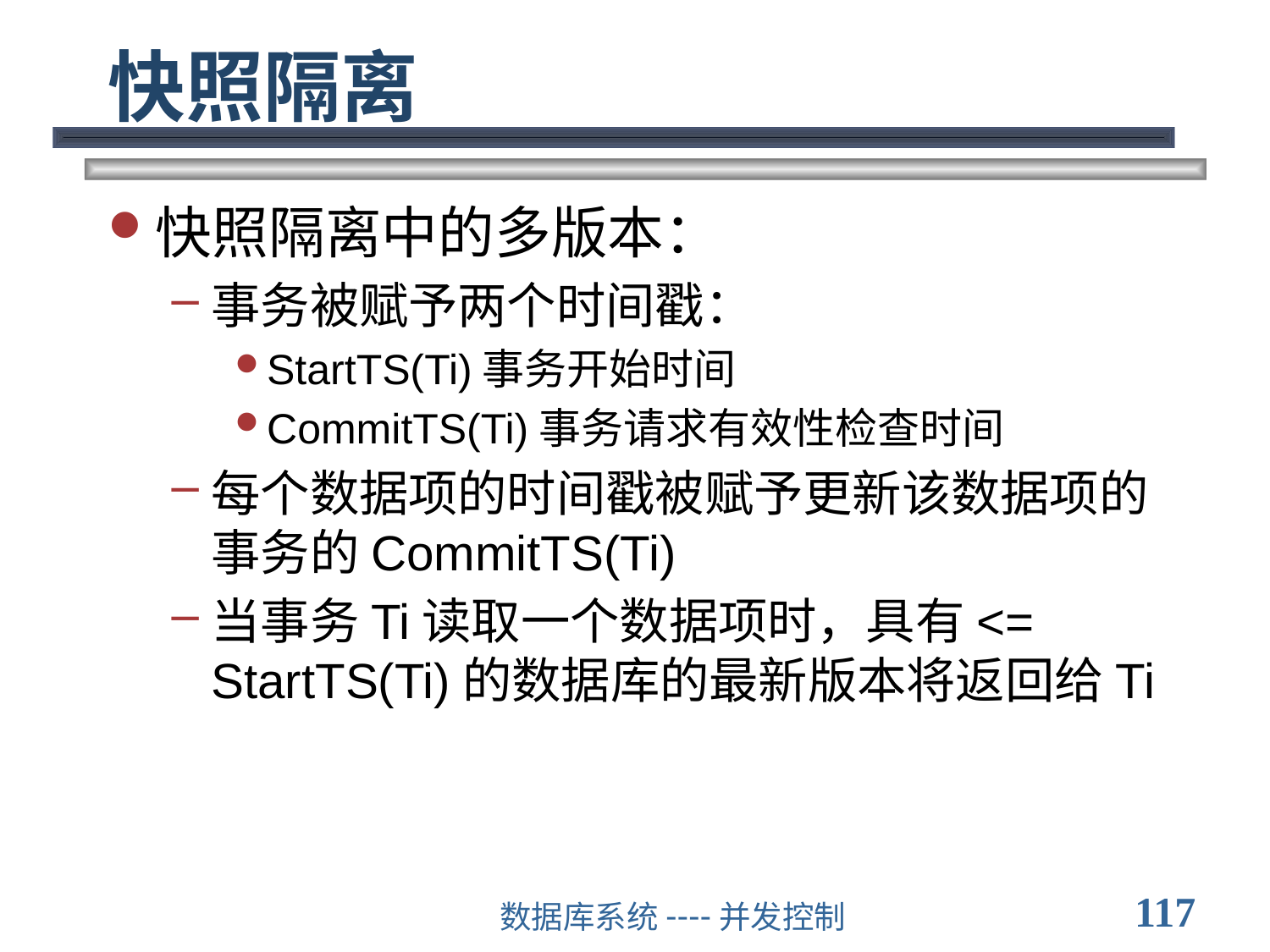

# 快照隔离
快照隔离中的多版本：
事务被赋予两个时间戳：
StartTS(Ti)事务开始时间
CommitTS(Ti)事务请求有效性检查时间
每个数据项的时间戳被赋予更新该数据项的事务的CommitTS(Ti)
当事务Ti读取一个数据项时，具有<= StartTS(Ti)的数据库的最新版本将返回给Ti
117
数据库系统----并发控制